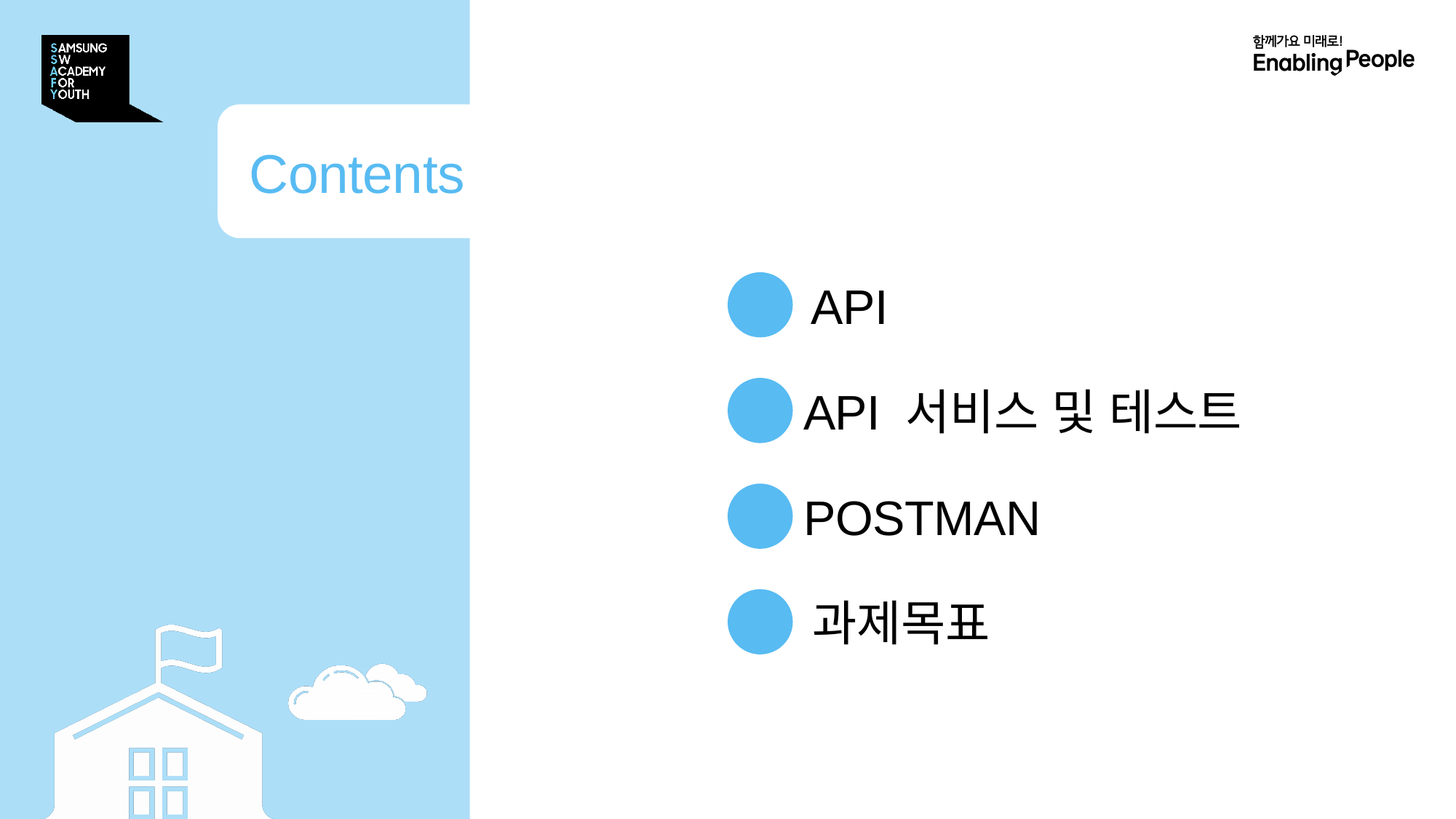

Contents
Ⅰ
API
Ⅱ
API 서비스 및 테스트
Ⅲ
POSTMAN
Ⅳ
과제목표